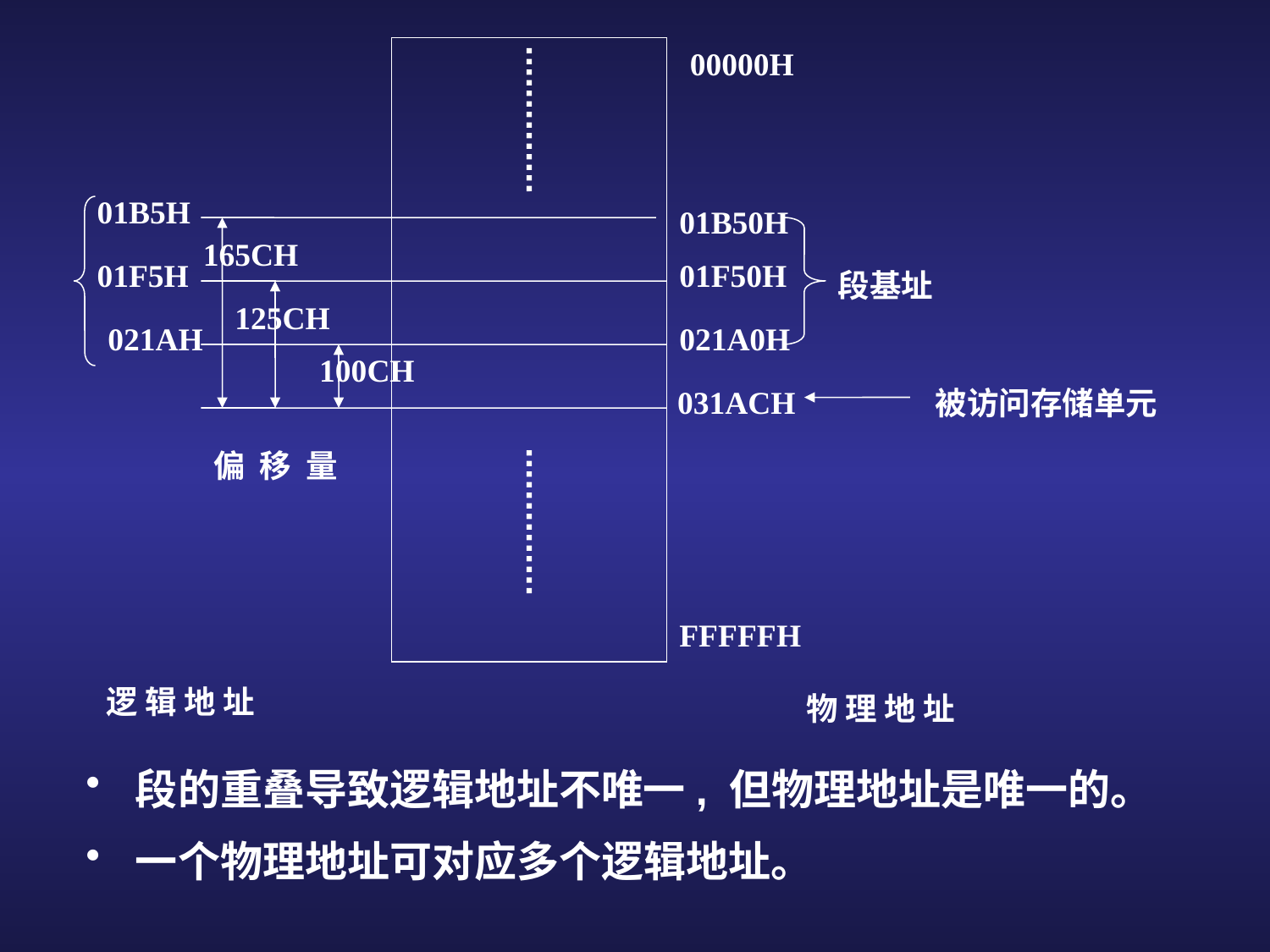

00000H

01B5H

01B50H

165CH
01F5H
01F50H
段基址

125CH
021AH
021A0H

100CH

031ACH
被访问存储单元

偏  移  量

FFFFFH
逻 辑 地 址
物 理 地 址
 段的重叠导致逻辑地址不唯一, 但物理地址是唯一的。
 一个物理地址可对应多个逻辑地址。